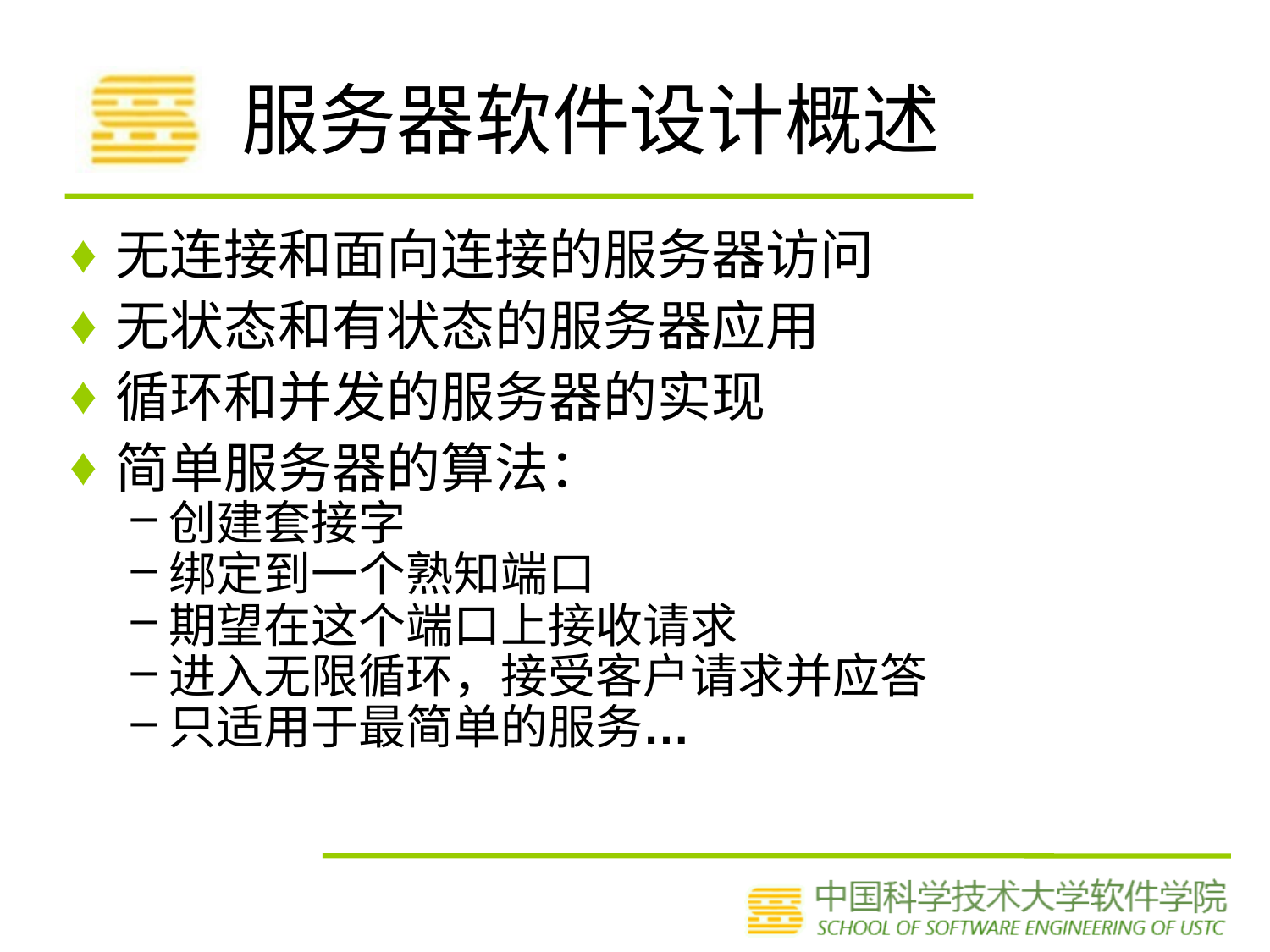

# 服务器软件设计概述
无连接和面向连接的服务器访问
无状态和有状态的服务器应用
循环和并发的服务器的实现
简单服务器的算法：
创建套接字
绑定到一个熟知端口
期望在这个端口上接收请求
进入无限循环，接受客户请求并应答
只适用于最简单的服务…